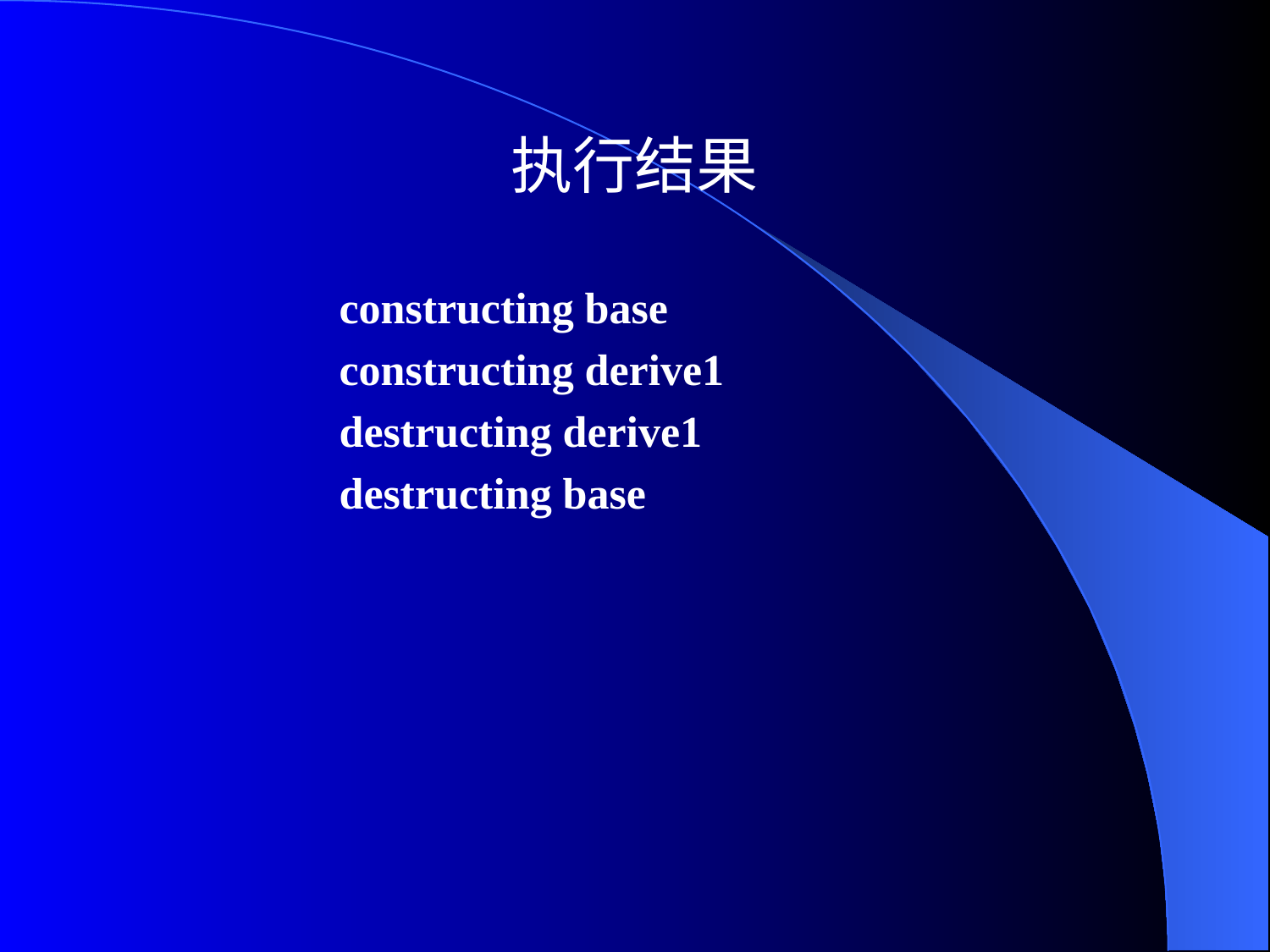

# 执行结果
   constructing base
   constructing derive1
   destructing derive1
   destructing base